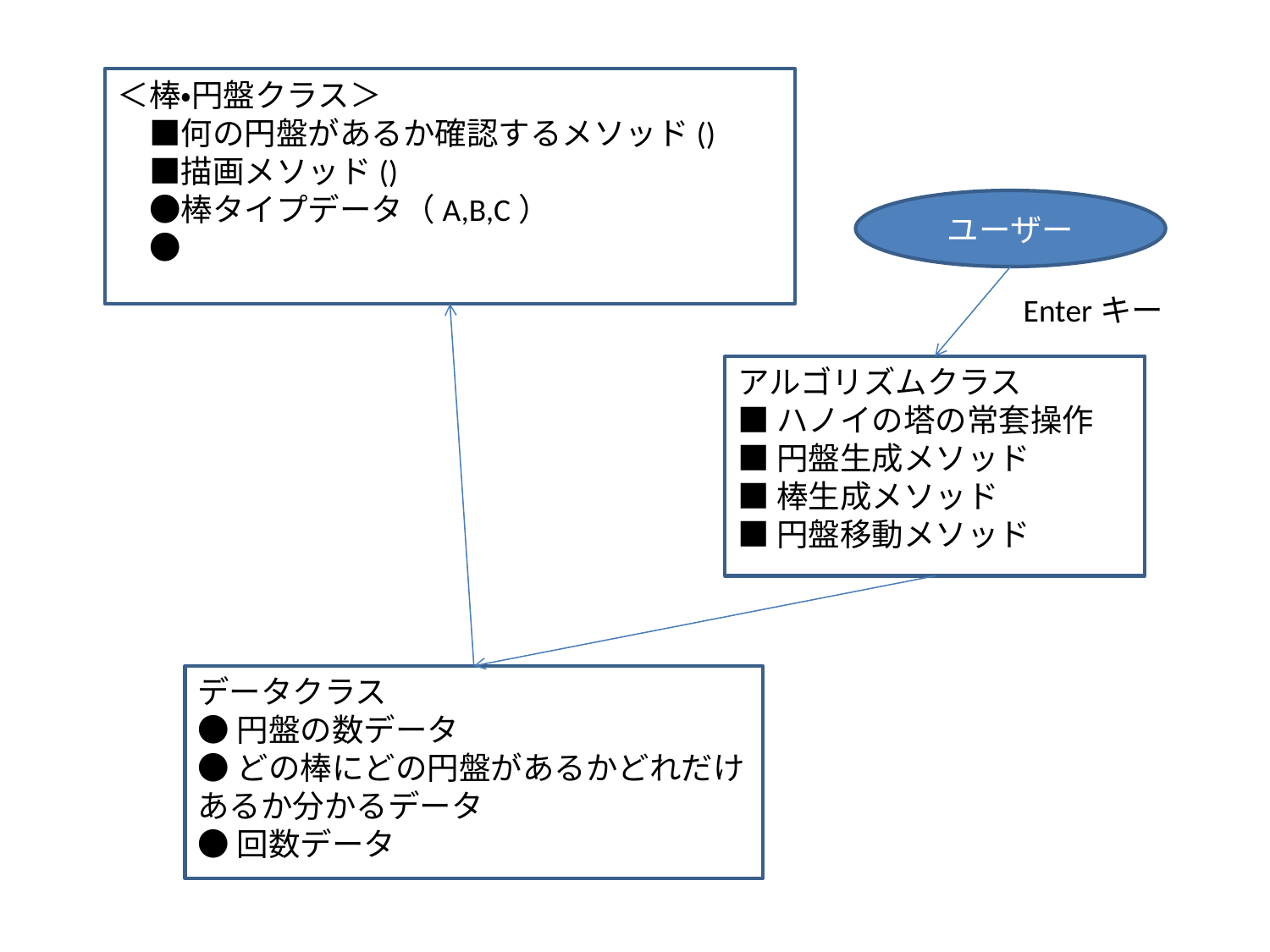

＜棒・円盤クラス＞
　■何の円盤があるか確認するメソッド()
　■描画メソッド()
　●棒タイプデータ（A,B,C）
　●
ユーザー
Enterキー
アルゴリズムクラス
■ハノイの塔の常套操作
■円盤生成メソッド
■棒生成メソッド
■円盤移動メソッド
データクラス
●円盤の数データ
●どの棒にどの円盤があるかどれだけあるか分かるデータ
●回数データ